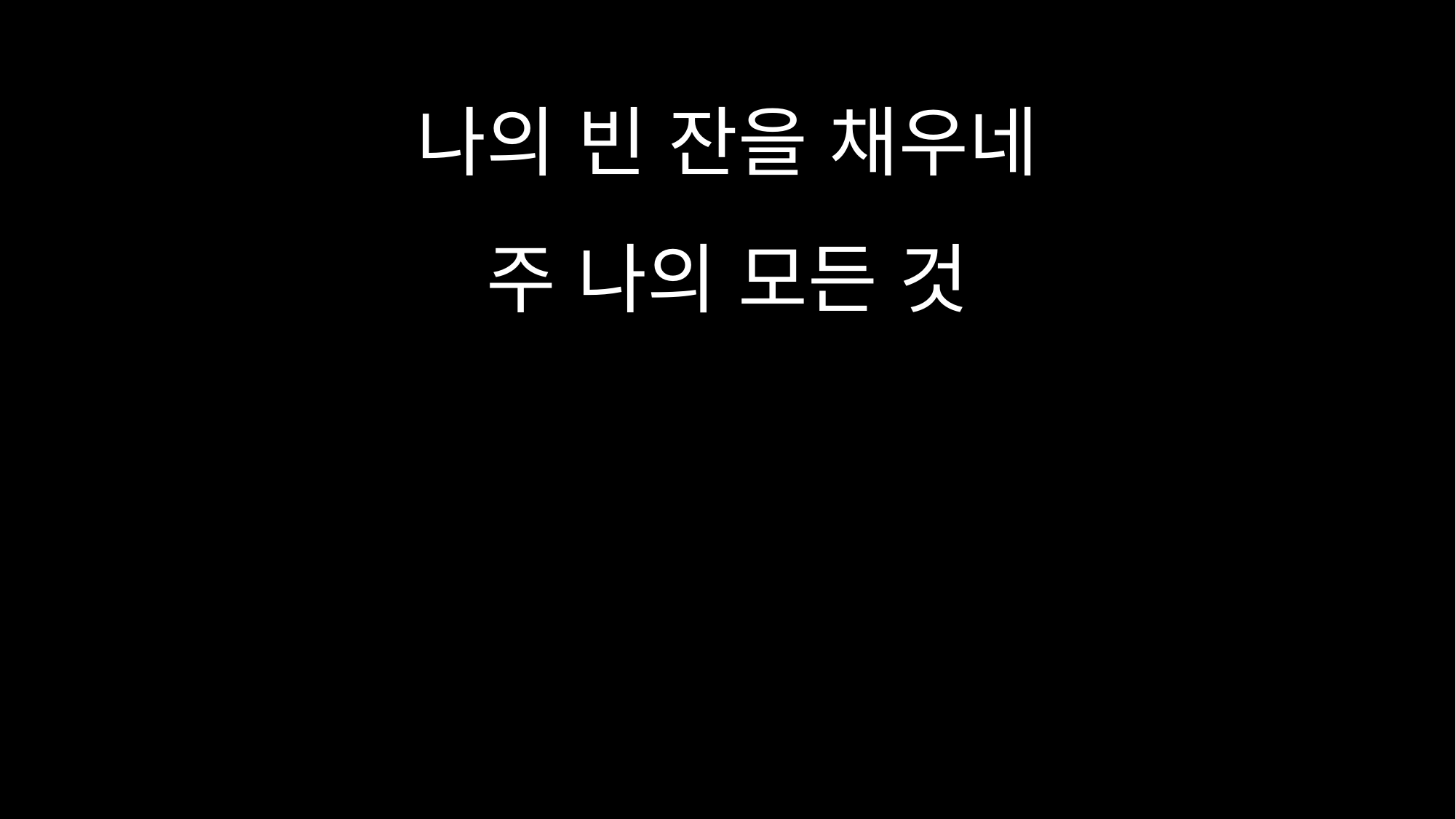

# 나의 빈 잔을 채우네
주 나의 모든 것